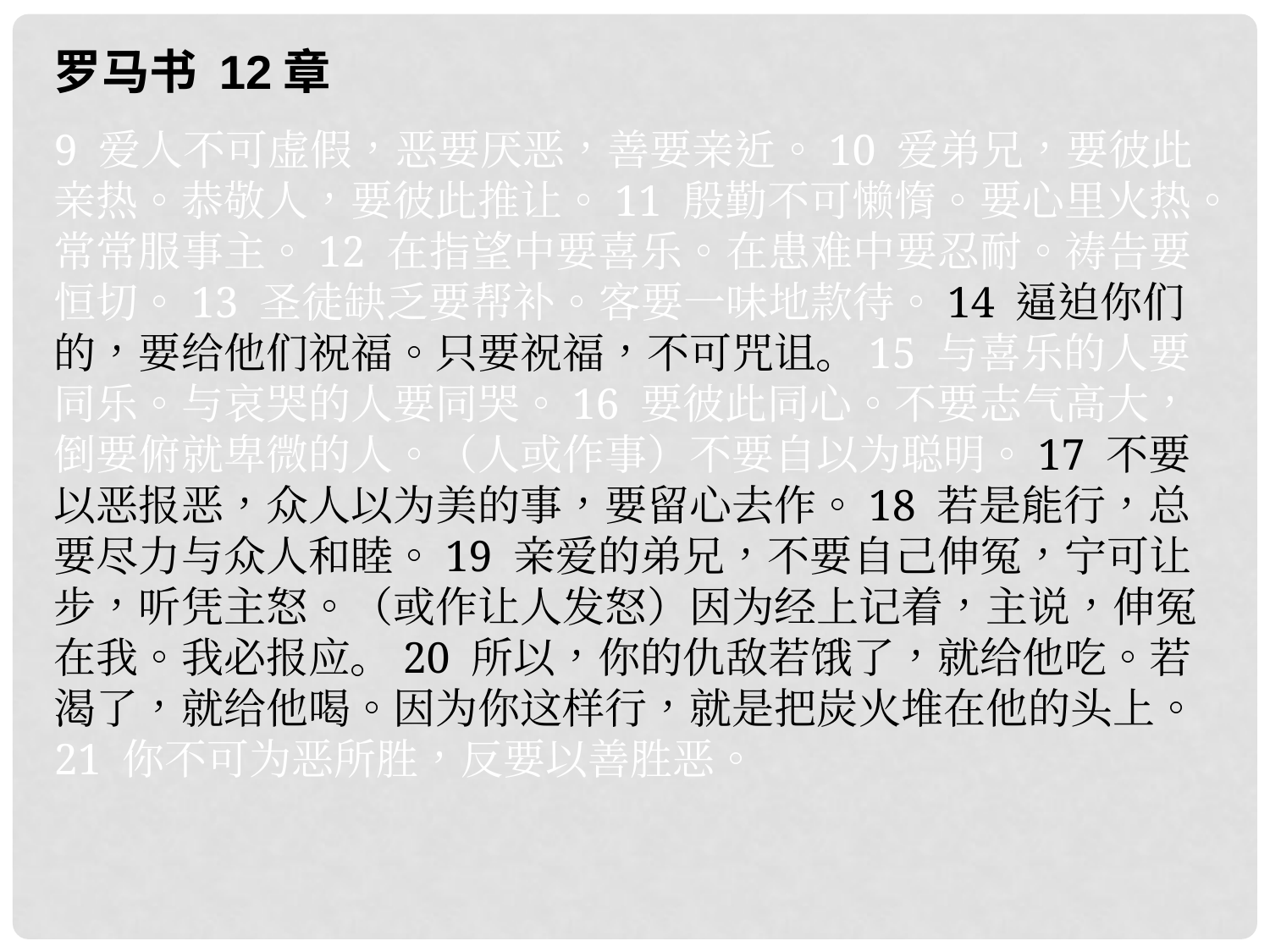

罗马书 12章
9 爱人不可虚假，恶要厌恶，善要亲近。10 爱弟兄，要彼此亲热。恭敬人，要彼此推让。11 殷勤不可懒惰。要心里火热。常常服事主。12 在指望中要喜乐。在患难中要忍耐。祷告要恒切。13 圣徒缺乏要帮补。客要一味地款待。14 逼迫你们的，要给他们祝福。只要祝福，不可咒诅。15 与喜乐的人要同乐。与哀哭的人要同哭。16 要彼此同心。不要志气高大，倒要俯就卑微的人。（人或作事）不要自以为聪明。17 不要以恶报恶，众人以为美的事，要留心去作。18 若是能行，总要尽力与众人和睦。19 亲爱的弟兄，不要自己伸冤，宁可让步，听凭主怒。（或作让人发怒）因为经上记着，主说，伸冤在我。我必报应。20 所以，你的仇敌若饿了，就给他吃。若渴了，就给他喝。因为你这样行，就是把炭火堆在他的头上。21 你不可为恶所胜，反要以善胜恶。